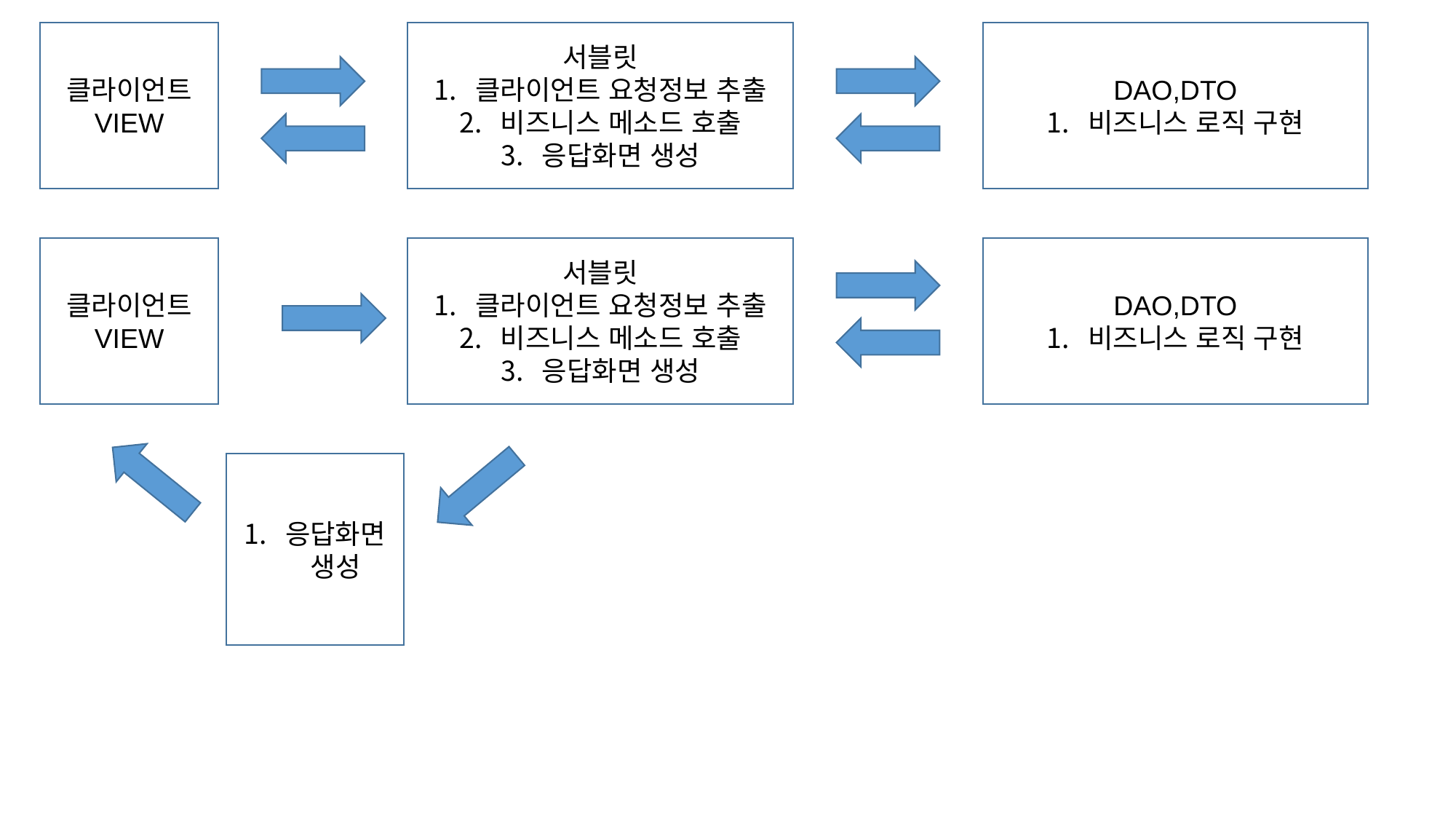

클라이언트
VIEW
서블릿
클라이언트 요청정보 추출
비즈니스 메소드 호출
응답화면 생성
DAO,DTO
비즈니스 로직 구현

서블릿
클라이언트 요청정보 추출
비즈니스 메소드 호출
응답화면 생성
DAO,DTO
비즈니스 로직 구현
클라이언트
VIEW

응답화면 생성